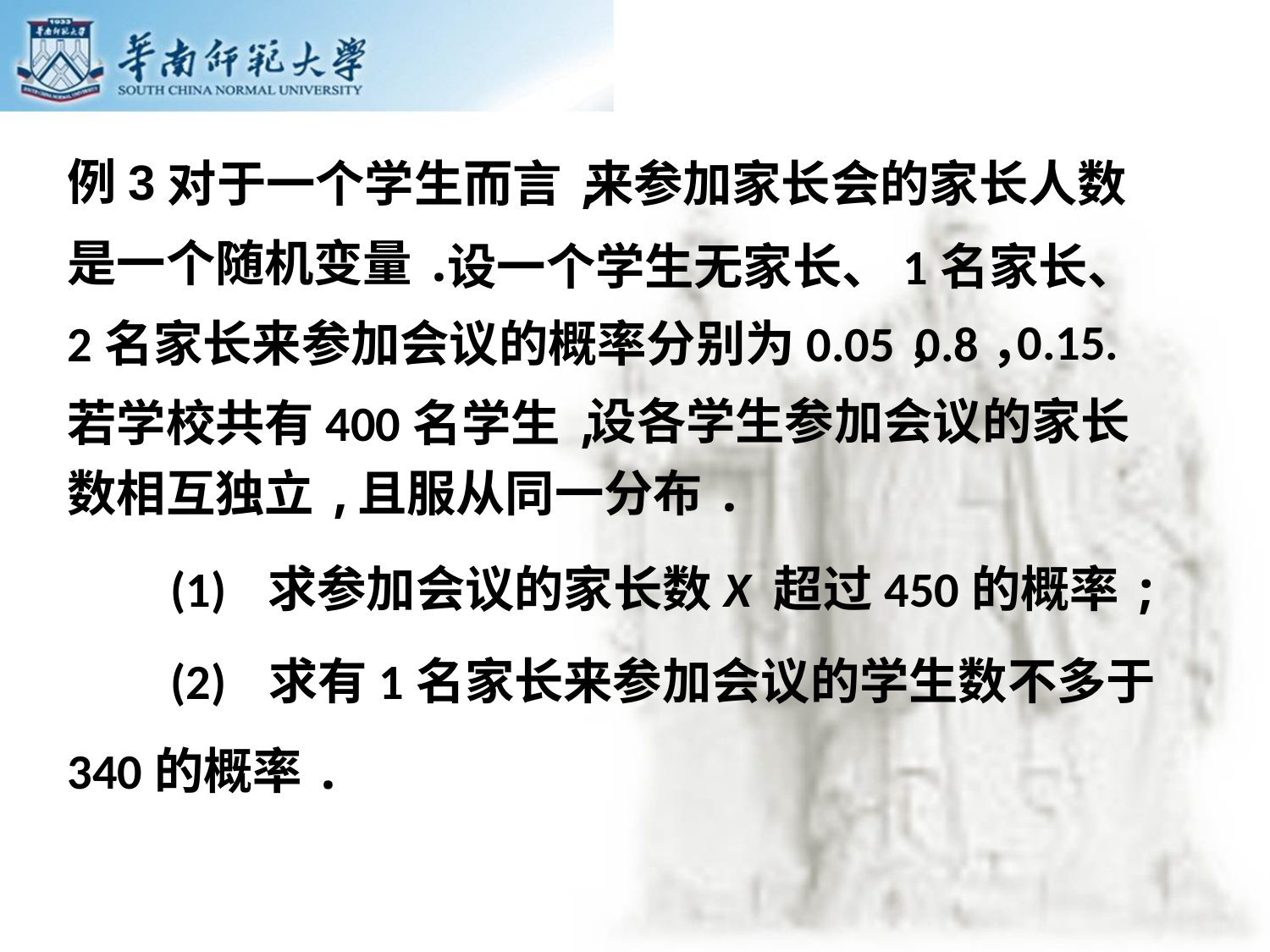

例3
对于一个学生而言,
来参加家长会的家长人数
是一个随机变量.
设一个学生无家长、1名家长、
0.15.
2名家长来参加会议的概率分别为0.05，
0.8，
设各学生参加会议的家长
若学校共有400名学生,
数相互独立,
且服从同一分布.
(1) 求参加会议的家长数X 超过450的概率;
(2) 求有1名家长来参加会议的学生数不多于
340的概率.